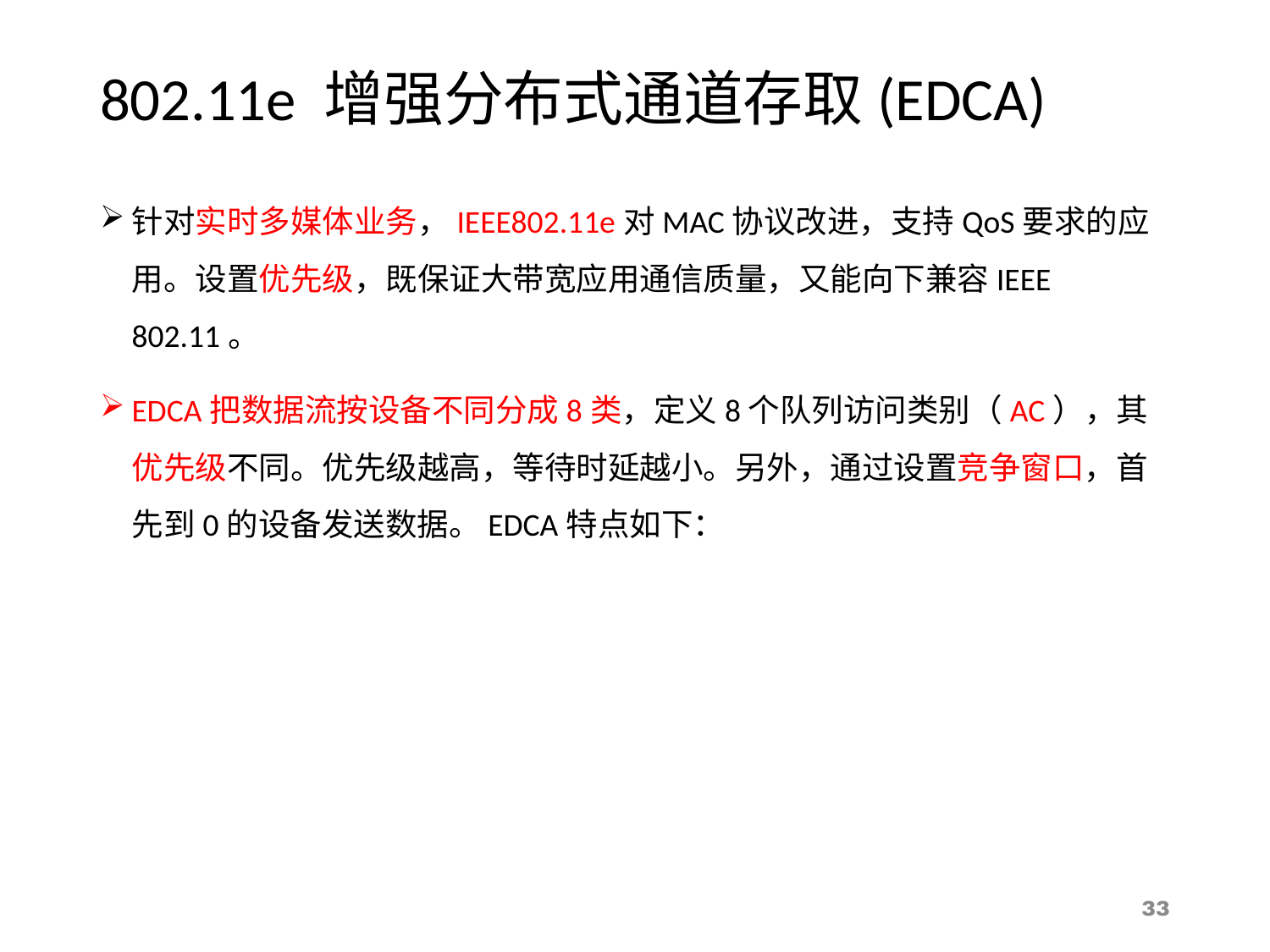

# 802.11e 增强分布式通道存取(EDCA)
针对实时多媒体业务，IEEE802.11e对MAC协议改进，支持QoS要求的应用。设置优先级，既保证大带宽应用通信质量，又能向下兼容IEEE 802.11。
EDCA把数据流按设备不同分成8类，定义8个队列访问类别（AC），其优先级不同。优先级越高，等待时延越小。另外，通过设置竞争窗口，首先到0的设备发送数据。EDCA特点如下：

33